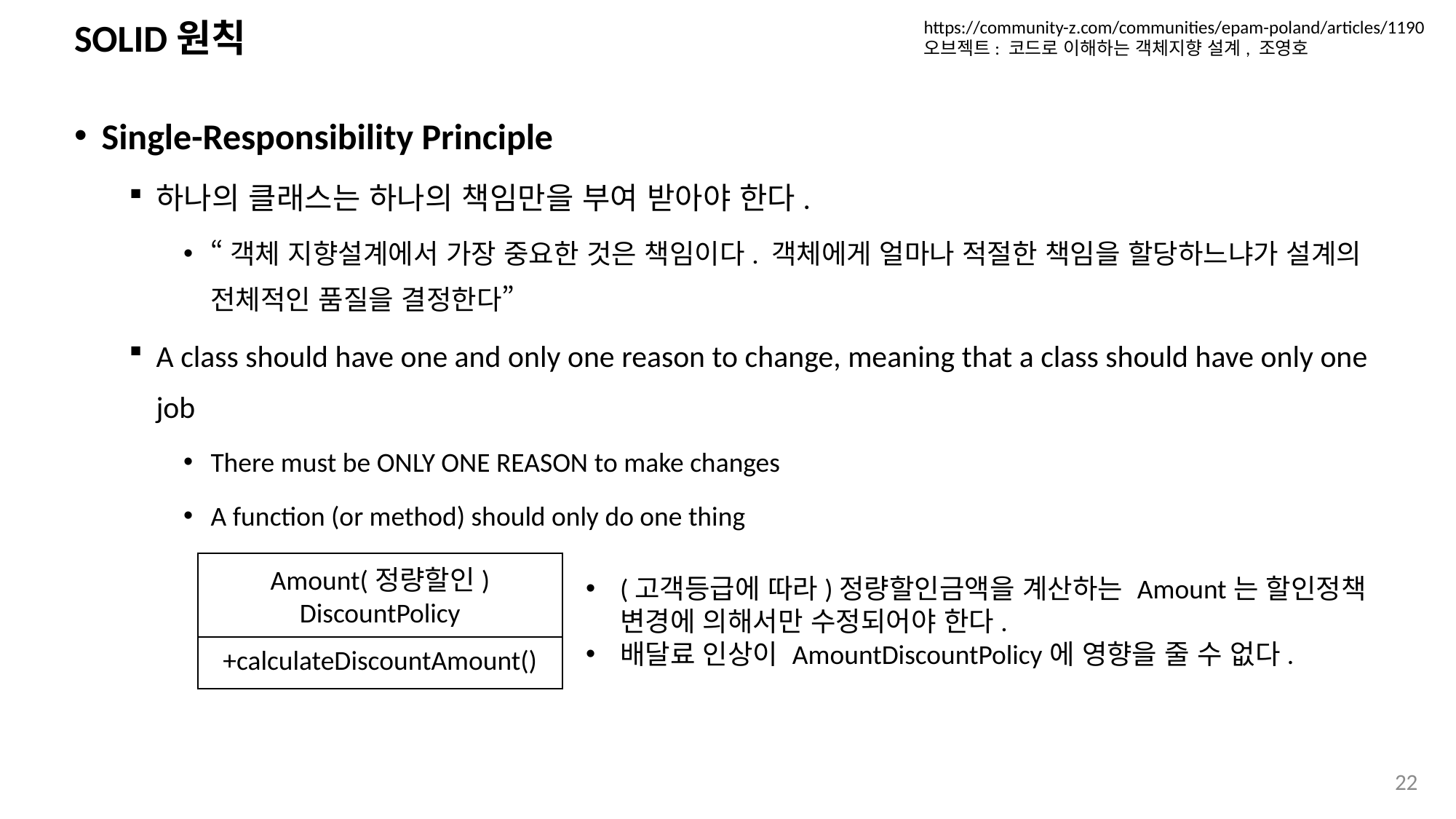

https://community-z.com/communities/epam-poland/articles/1190
오브젝트: 코드로 이해하는 객체지향 설계, 조영호
# SOLID원칙
Single-Responsibility Principle
하나의 클래스는 하나의 책임만을 부여 받아야 한다.
“객체 지향설계에서 가장 중요한 것은 책임이다. 객체에게 얼마나 적절한 책임을 할당하느냐가 설계의 전체적인 품질을 결정한다”
A class should have one and only one reason to change, meaning that a class should have only one job
There must be ONLY ONE REASON to make changes
A function (or method) should only do one thing

Amount(정량할인)
DiscountPolicy

(고객등급에 따라)정량할인금액을 계산하는 Amount는 할인정책 변경에 의해서만 수정되어야 한다.
배달료 인상이 AmountDiscountPolicy에 영향을 줄 수 없다.
+calculateDiscountAmount()
22